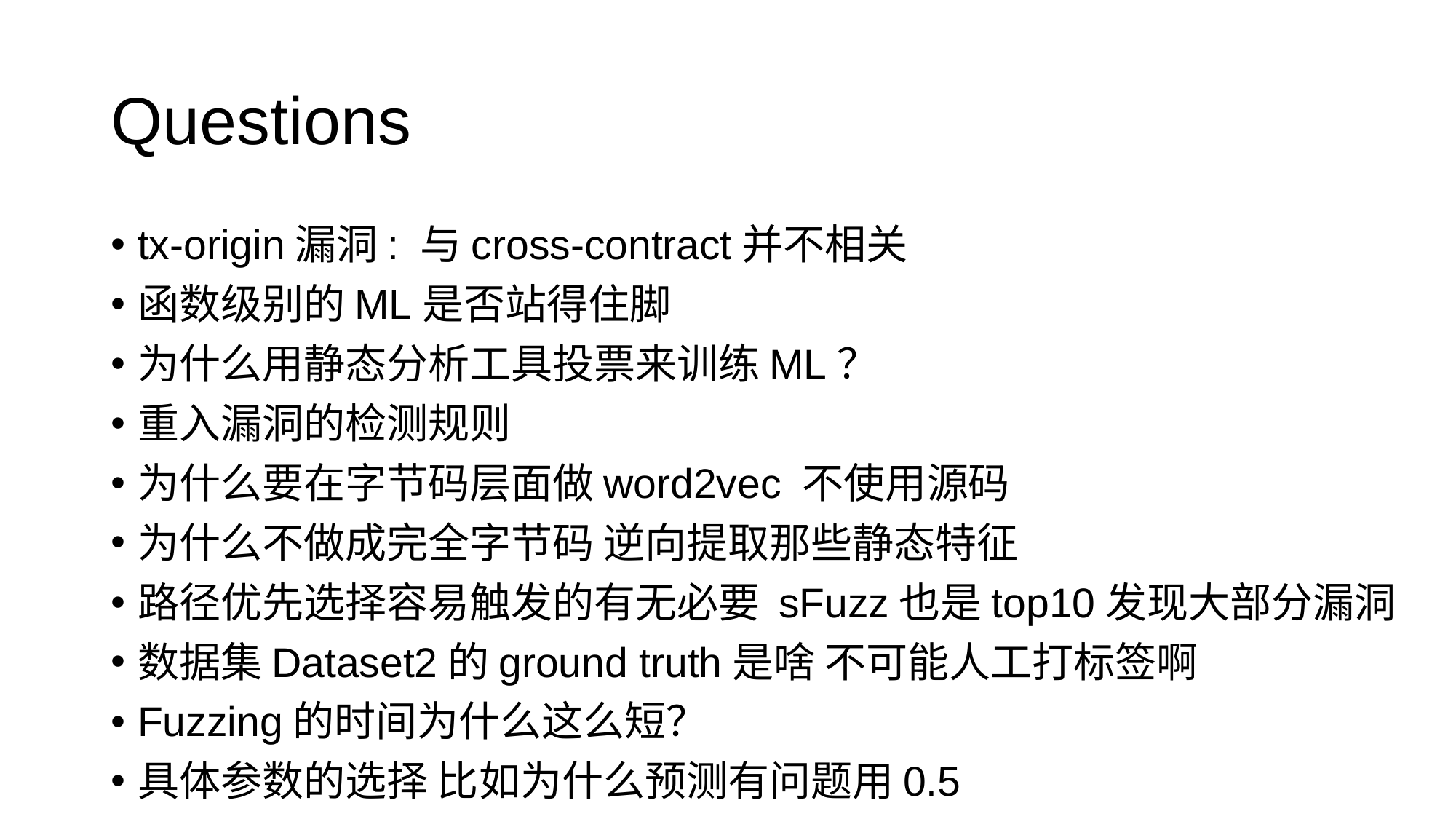

# Questions
tx-origin漏洞: 与cross-contract并不相关
函数级别的ML是否站得住脚
为什么用静态分析工具投票来训练ML？
重入漏洞的检测规则
为什么要在字节码层面做word2vec 不使用源码
为什么不做成完全字节码 逆向提取那些静态特征
路径优先选择容易触发的有无必要 sFuzz也是top10发现大部分漏洞
数据集Dataset2的ground truth是啥 不可能人工打标签啊
Fuzzing的时间为什么这么短？
具体参数的选择 比如为什么预测有问题用0.5